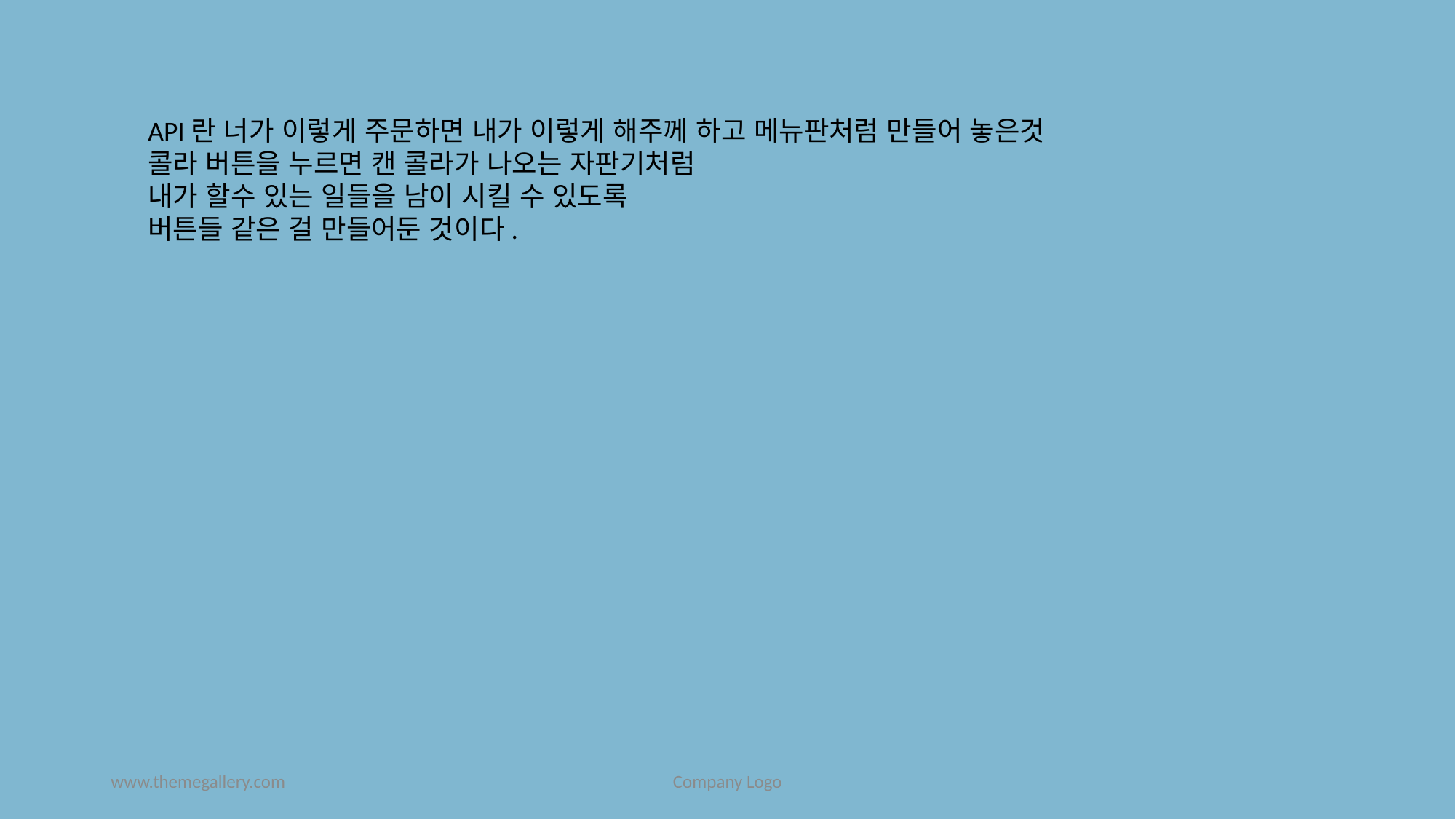

API란 너가 이렇게 주문하면 내가 이렇게 해주께 하고 메뉴판처럼 만들어 놓은것
콜라 버튼을 누르면 캔 콜라가 나오는 자판기처럼
내가 할수 있는 일들을 남이 시킬 수 있도록
버튼들 같은 걸 만들어둔 것이다.
www.themegallery.com
Company Logo